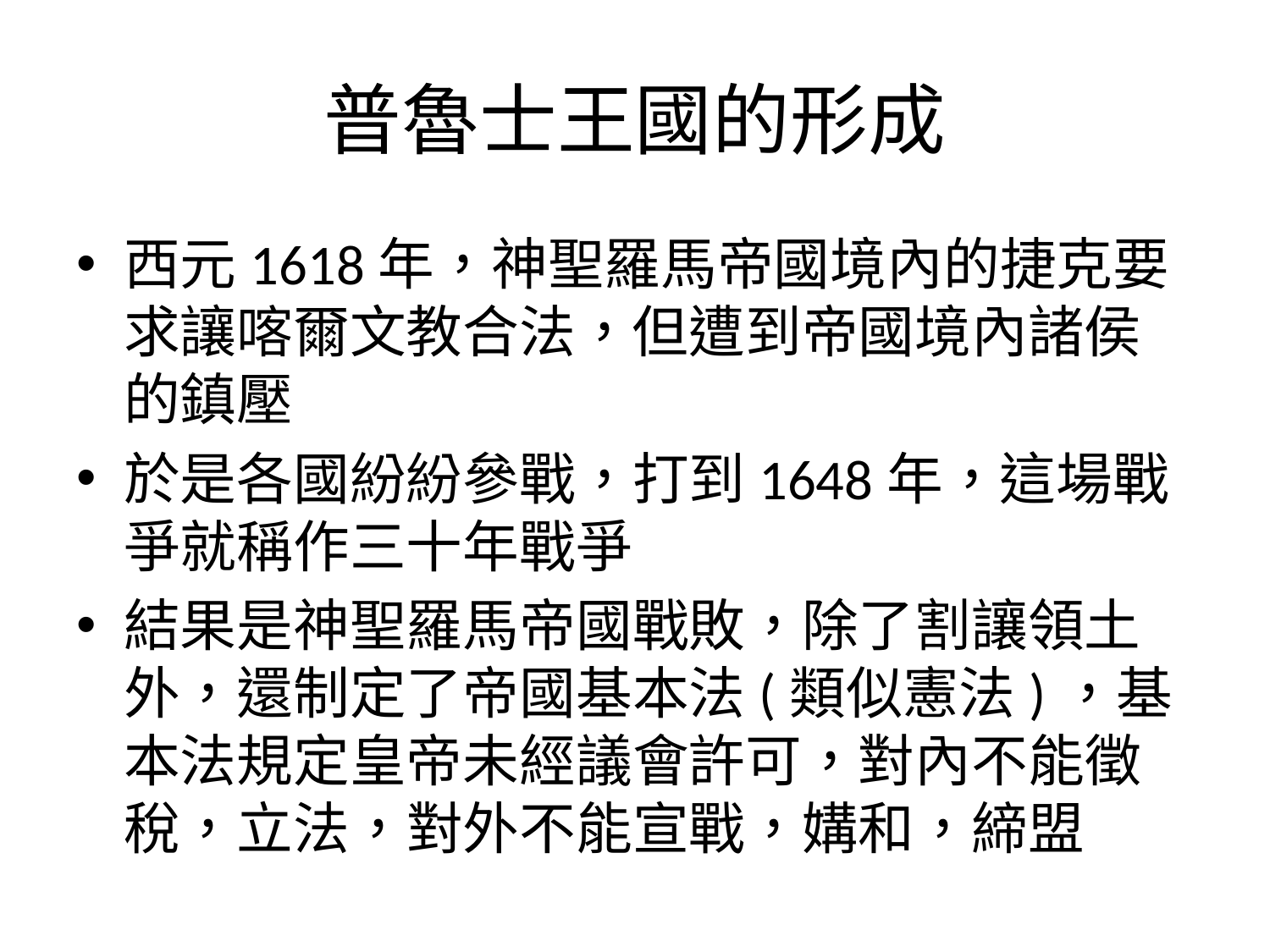

# 普魯士王國的形成
西元1618年，神聖羅馬帝國境內的捷克要求讓喀爾文教合法，但遭到帝國境內諸侯的鎮壓
於是各國紛紛參戰，打到1648年，這場戰爭就稱作三十年戰爭
結果是神聖羅馬帝國戰敗，除了割讓領土外，還制定了帝國基本法(類似憲法)，基本法規定皇帝未經議會許可，對內不能徵稅，立法，對外不能宣戰，媾和，締盟